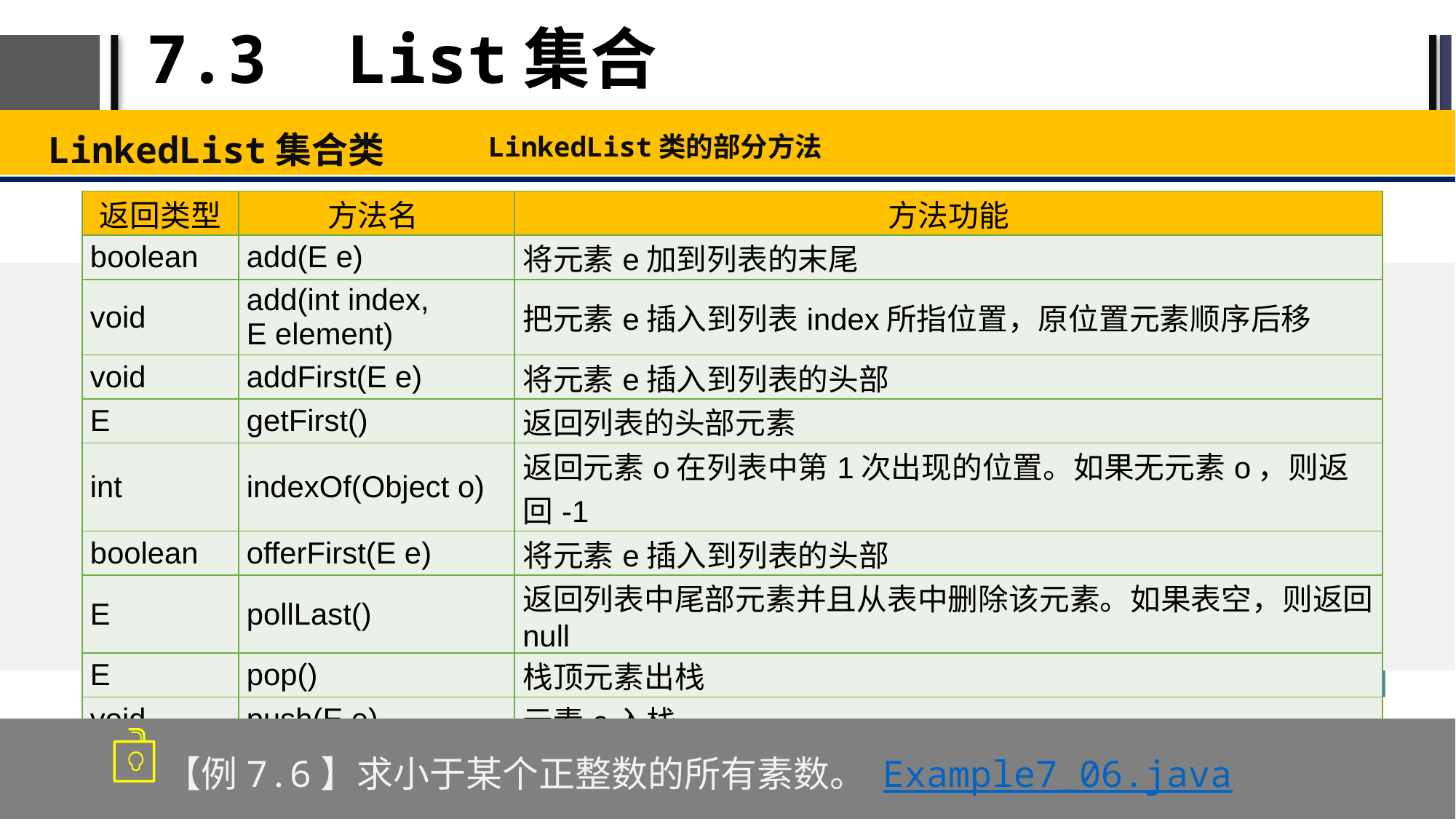

# 7.3  List集合

LinkedList集合类
LinkedList类的部分方法

| 返回类型 | 方法名 | 方法功能 |
| --- | --- | --- |
| boolean | add(E e) | 将元素e加到列表的末尾 |
| void | add(int index, E element) | 把元素e插入到列表index所指位置，原位置元素顺序后移 |
| void | addFirst(E e) | 将元素e插入到列表的头部 |
| E | getFirst() | 返回列表的头部元素 |
| int | indexOf(Object o) | 返回元素o在列表中第1次出现的位置。如果无元素o，则返回-1 |
| boolean | offerFirst(E e) | 将元素e插入到列表的头部 |
| E | pollLast() | 返回列表中尾部元素并且从表中删除该元素。如果表空，则返回null |
| E | pop() | 栈顶元素出栈 |
| void | push(E e) | 元素e入栈 |
| E | removeFirst() | 从列表中删除头部元素并返回该元素 |

【例7.6】求小于某个正整数的所有素数。 Example7_06.java